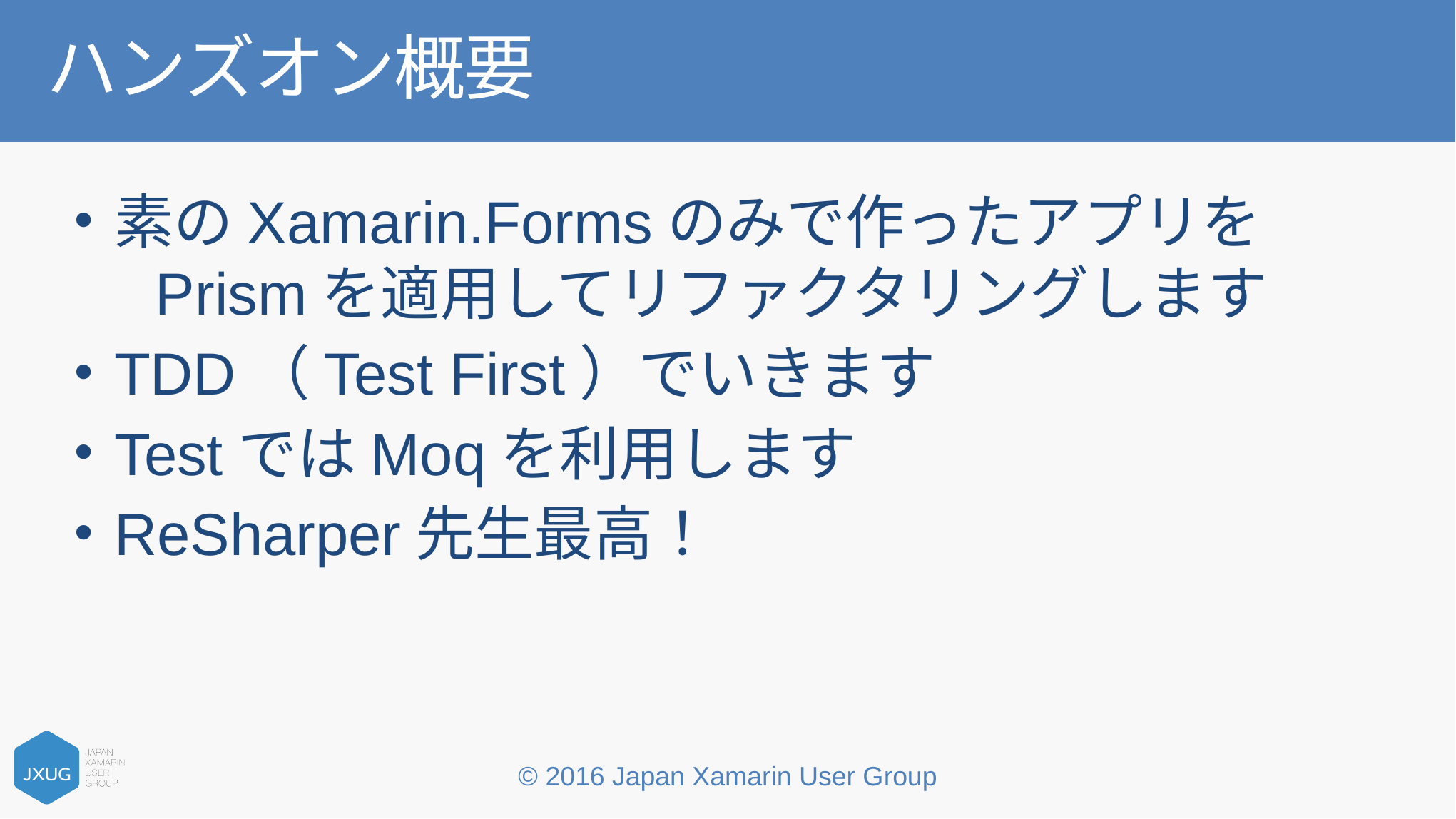

# ハンズオン概要
素のXamarin.Formsのみで作ったアプリを
  Prismを適用してリファクタリングします
TDD（Test First）でいきます
TestではMoqを利用します
ReSharper先生最高！